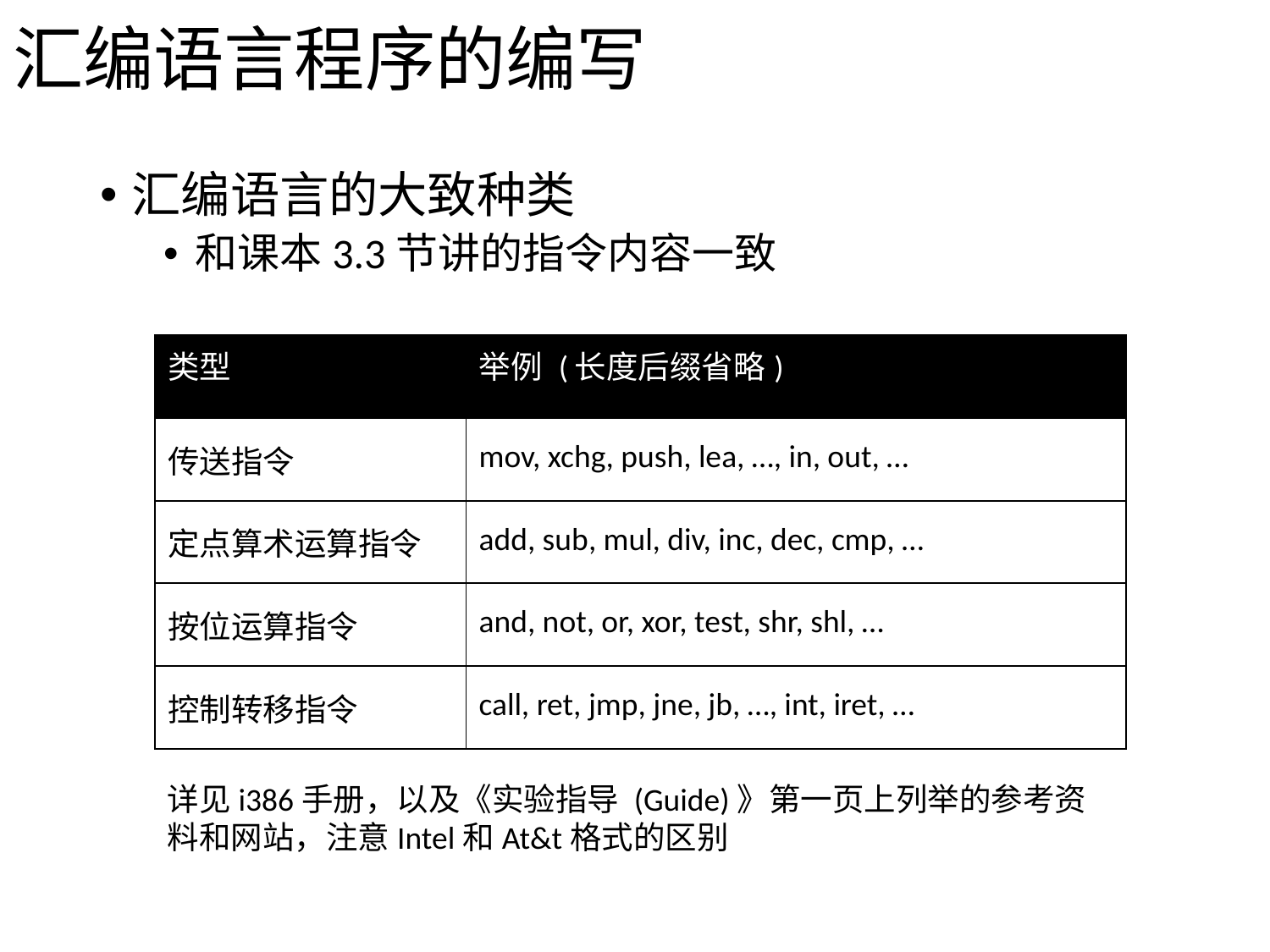

# 汇编语言程序的编写
汇编语言的大致种类
和课本3.3节讲的指令内容一致
| 类型 | 举例 (长度后缀省略) |
| --- | --- |
| 传送指令 | mov, xchg, push, lea, …, in, out, … |
| 定点算术运算指令 | add, sub, mul, div, inc, dec, cmp, … |
| 按位运算指令 | and, not, or, xor, test, shr, shl, … |
| 控制转移指令 | call, ret, jmp, jne, jb, …, int, iret, … |
详见i386手册，以及《实验指导 (Guide)》第一页上列举的参考资料和网站，注意Intel和At&t格式的区别